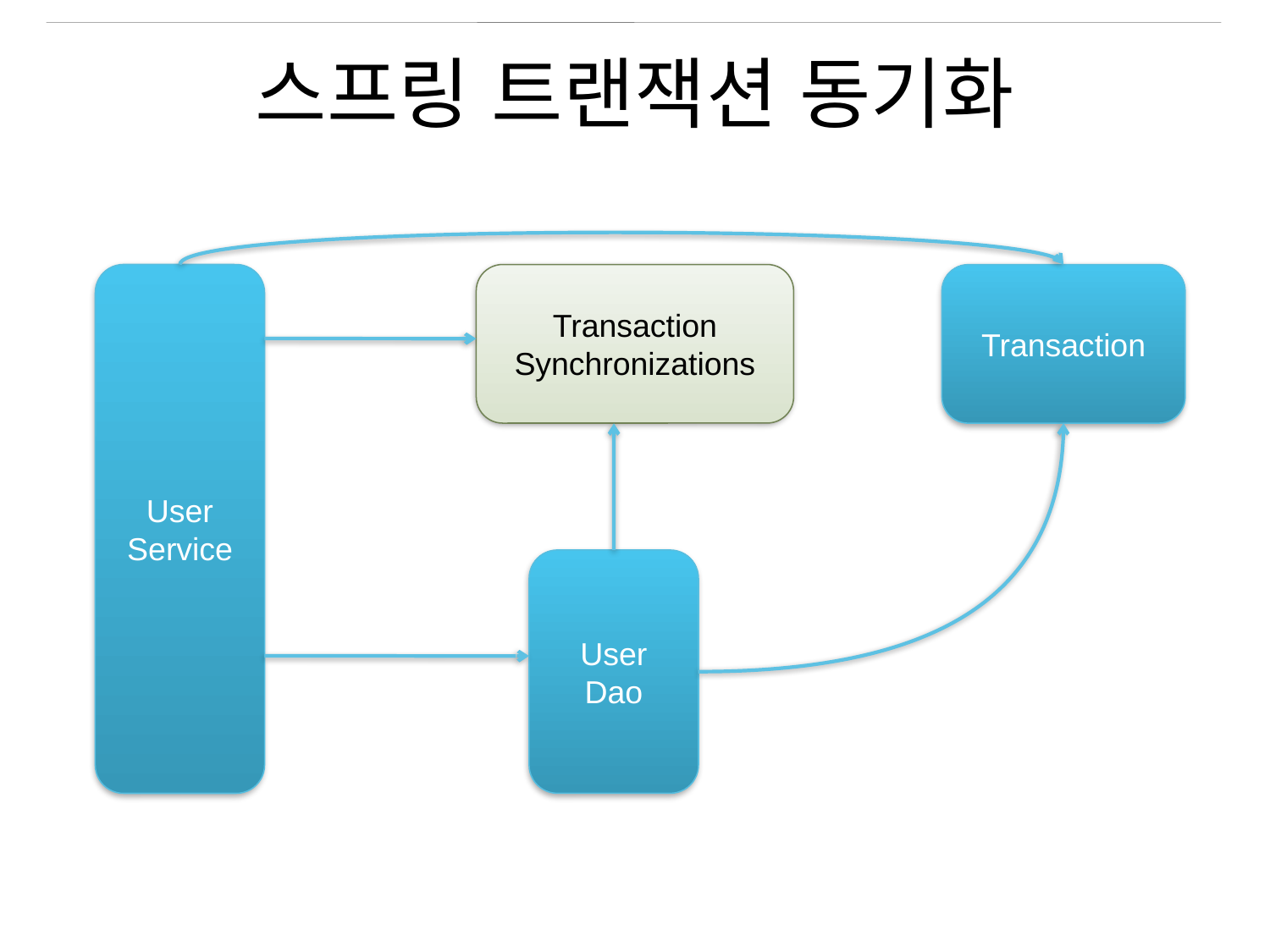

# 스프링 트랜잭션 동기화
Transaction
Synchronizations
User
Service
Transaction
User
Dao